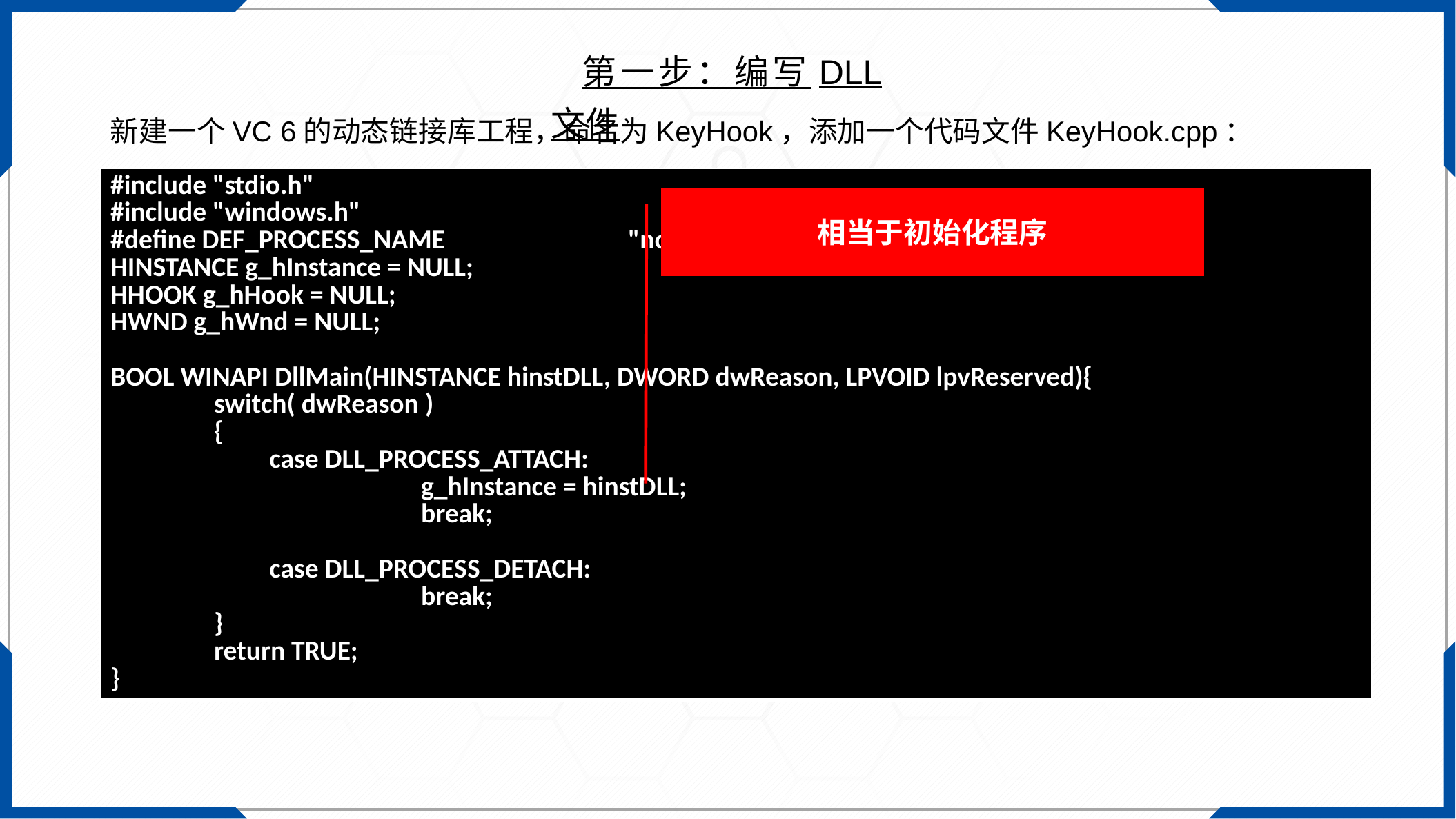

第一步：编写DLL文件
新建一个VC 6的动态链接库工程，命名为KeyHook，添加一个代码文件KeyHook.cpp：
| #include "stdio.h" #include "windows.h" #define DEF\_PROCESS\_NAME "notepad.exe" HINSTANCE g\_hInstance = NULL; HHOOK g\_hHook = NULL; HWND g\_hWnd = NULL; BOOL WINAPI DllMain(HINSTANCE hinstDLL, DWORD dwReason, LPVOID lpvReserved){ switch( dwReason ) { case DLL\_PROCESS\_ATTACH: g\_hInstance = hinstDLL; break; case DLL\_PROCESS\_DETACH: break; } return TRUE; } |
| --- |
相当于初始化程序